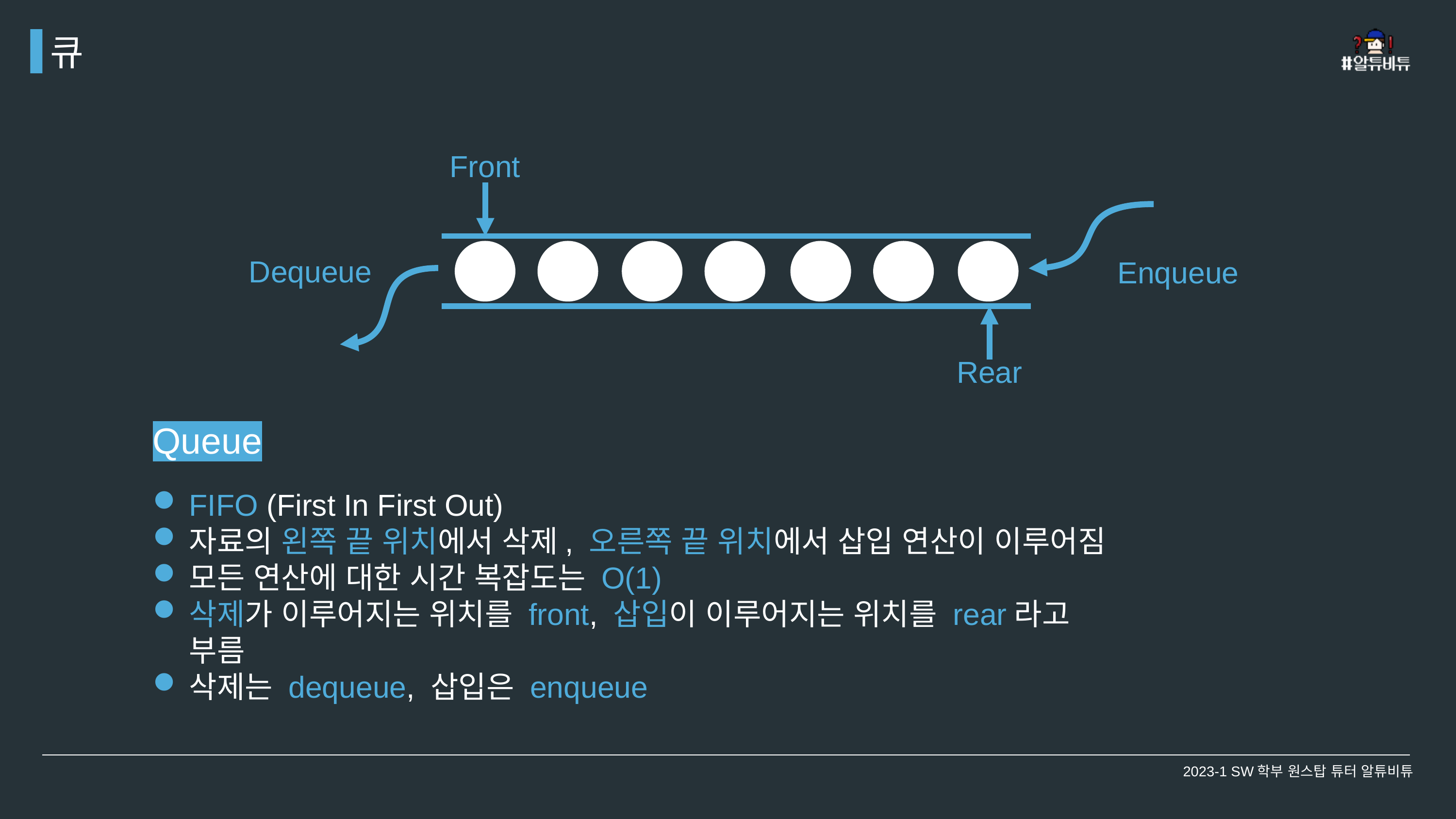

큐
Front
|  |  |  |  |  |  |  |
| --- | --- | --- | --- | --- | --- | --- |

Dequeue
Enqueue
Rear
Queue
FIFO (First In First Out)
자료의 왼쪽 끝 위치에서 삭제, 오른쪽 끝 위치에서 삽입 연산이 이루어짐
모든 연산에 대한 시간 복잡도는 O(1)
삭제가 이루어지는 위치를 front, 삽입이 이루어지는 위치를 rear라고 부름
삭제는 dequeue, 삽입은 enqueue
2023-1 SW학부 원스탑 튜터 알튜비튜